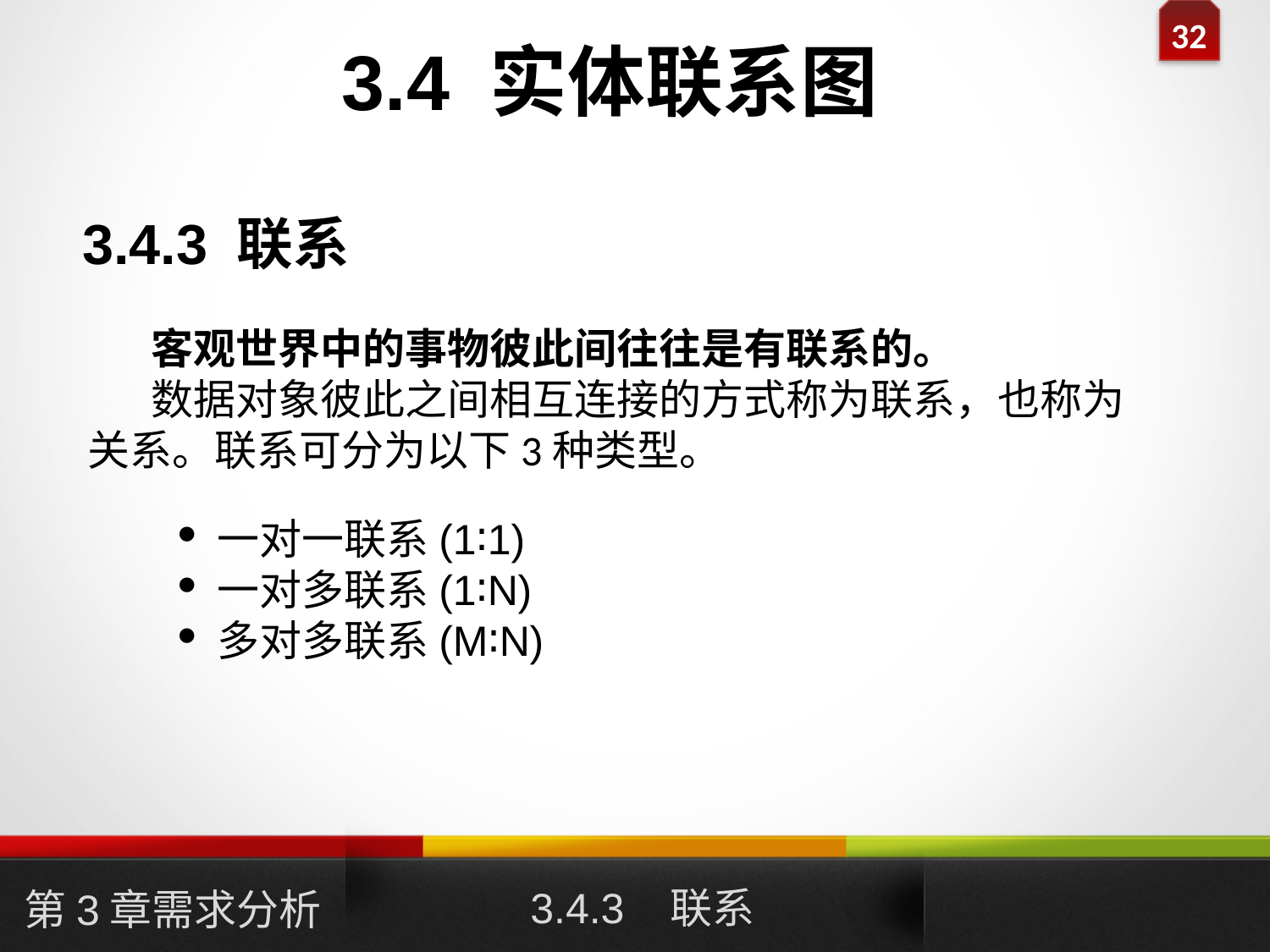

# 3.4 实体联系图
3.4.3 联系
客观世界中的事物彼此间往往是有联系的。
数据对象彼此之间相互连接的方式称为联系，也称为关系。联系可分为以下3种类型。
一对一联系(1∶1)
一对多联系(1∶N)
多对多联系(M∶N)
3.4.3   联系
第3章需求分析